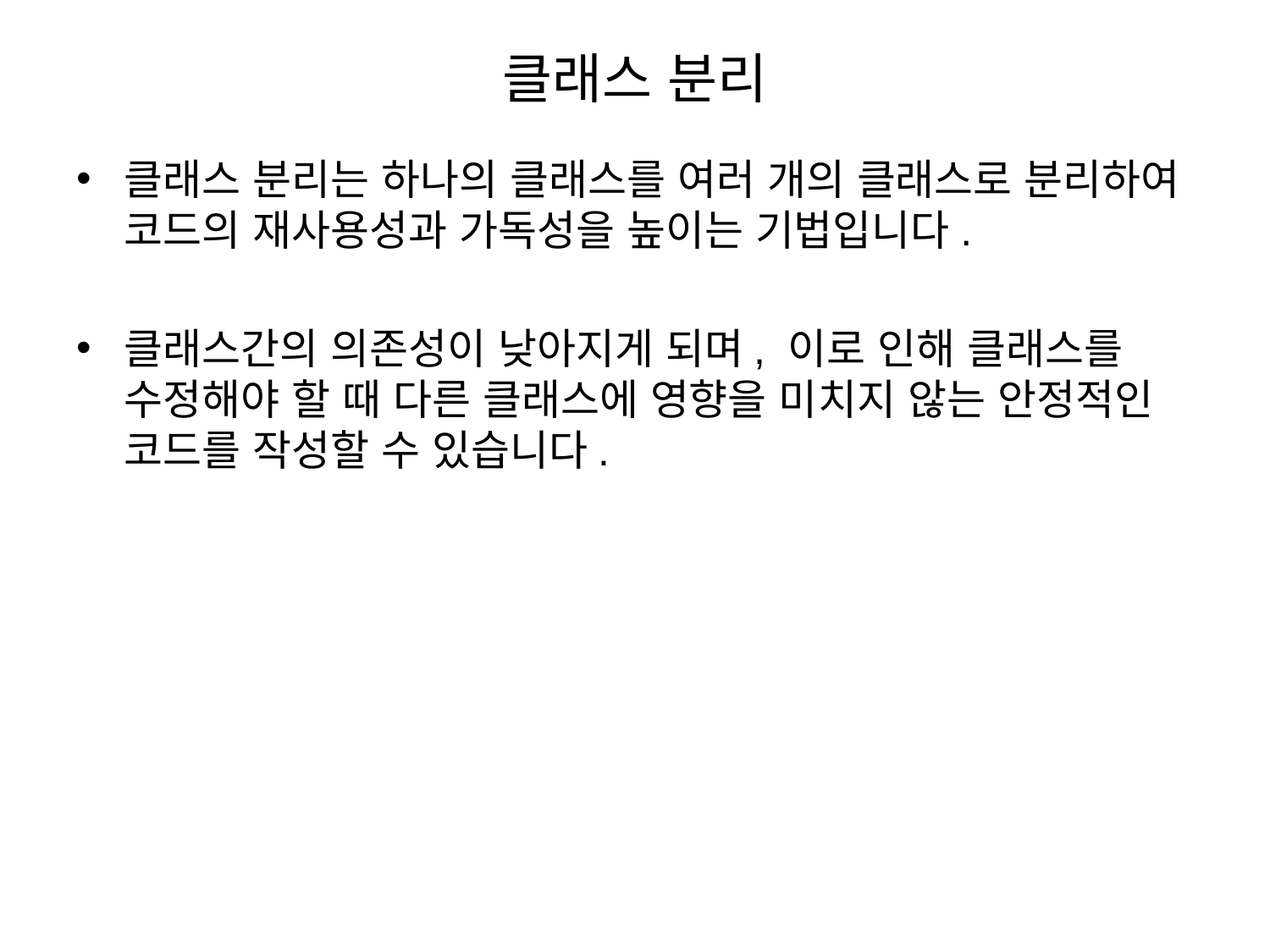

# 클래스 분리
클래스 분리는 하나의 클래스를 여러 개의 클래스로 분리하여 코드의 재사용성과 가독성을 높이는 기법입니다.

클래스간의 의존성이 낮아지게 되며, 이로 인해 클래스를 수정해야 할 때 다른 클래스에 영향을 미치지 않는 안정적인 코드를 작성할 수 있습니다.